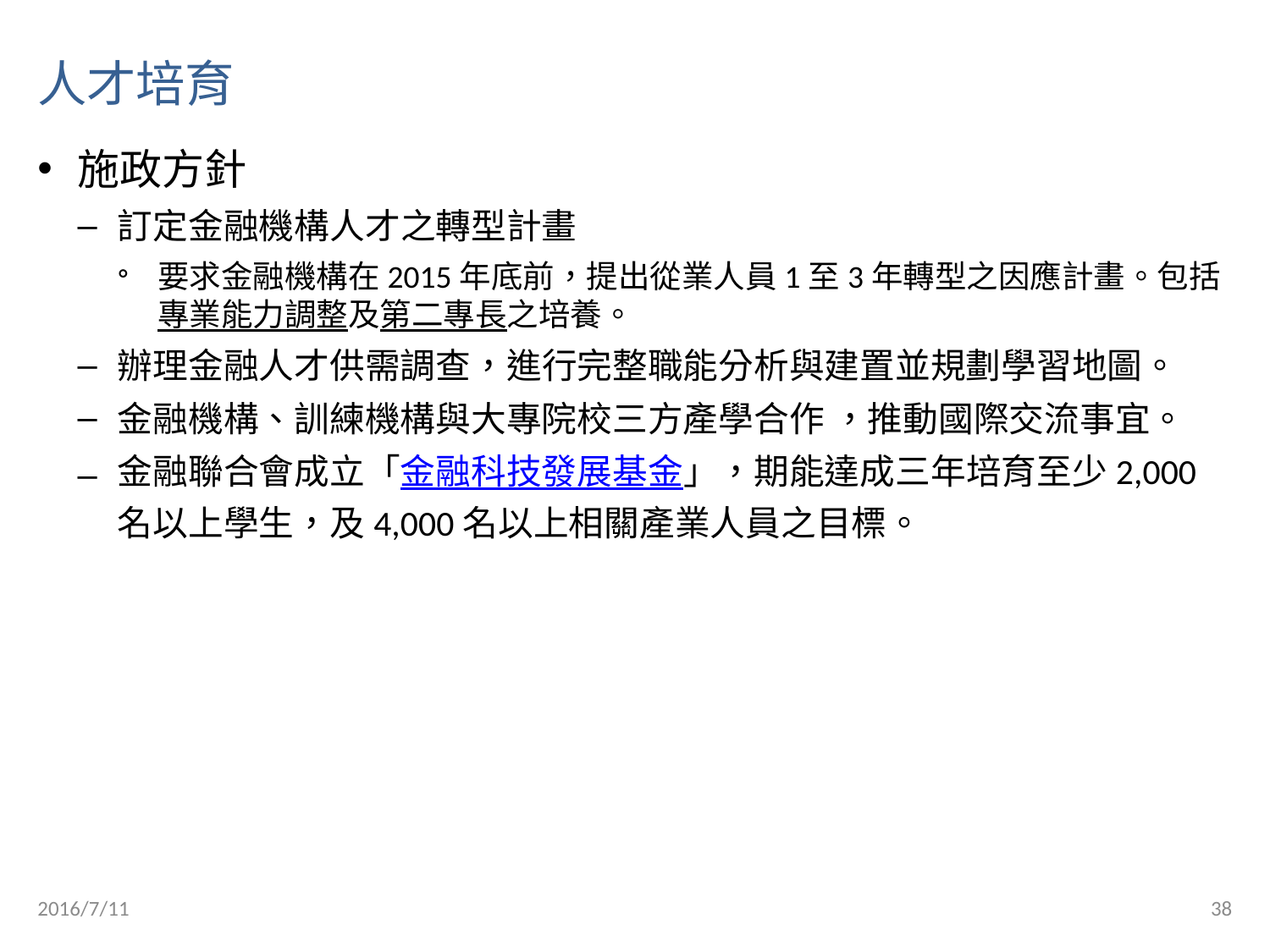

# 人才培育
施政方針
訂定金融機構人才之轉型計畫
要求金融機構在2015年底前，提出從業人員1至3年轉型之因應計畫。包括專業能力調整及第二專長之培養。
辦理金融人才供需調查，進行完整職能分析與建置並規劃學習地圖。
金融機構、訓練機構與大專院校三方產學合作 ，推動國際交流事宜。
金融聯合會成立「金融科技發展基金」，期能達成三年培育至少2,000名以上學生，及4,000名以上相關產業人員之目標。
2016/7/11
38